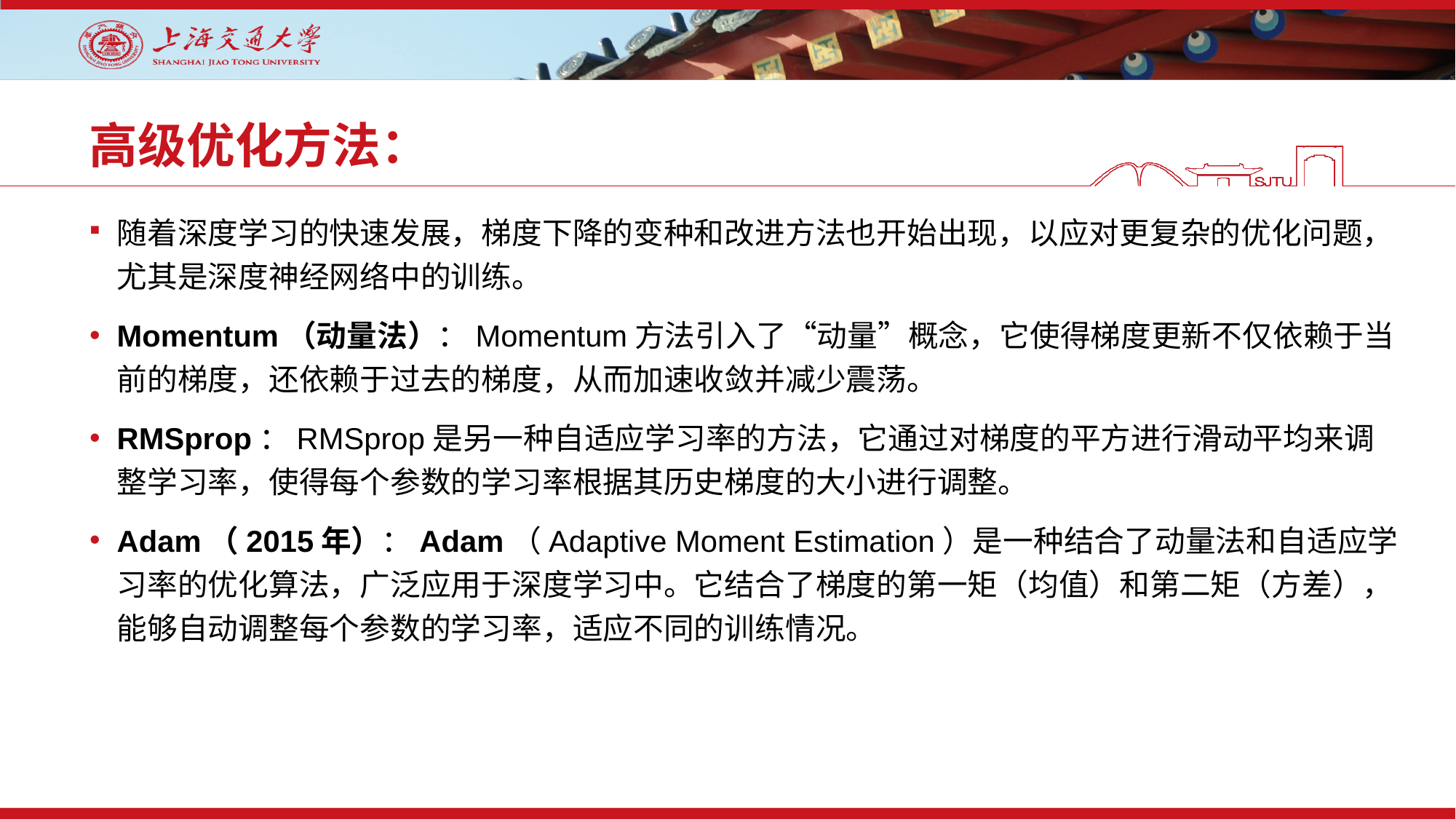

# 高级优化方法：
随着深度学习的快速发展，梯度下降的变种和改进方法也开始出现，以应对更复杂的优化问题，尤其是深度神经网络中的训练。
Momentum（动量法）：Momentum方法引入了“动量”概念，它使得梯度更新不仅依赖于当前的梯度，还依赖于过去的梯度，从而加速收敛并减少震荡。
RMSprop：RMSprop是另一种自适应学习率的方法，它通过对梯度的平方进行滑动平均来调整学习率，使得每个参数的学习率根据其历史梯度的大小进行调整。
Adam（2015年）：Adam（Adaptive Moment Estimation）是一种结合了动量法和自适应学习率的优化算法，广泛应用于深度学习中。它结合了梯度的第一矩（均值）和第二矩（方差），能够自动调整每个参数的学习率，适应不同的训练情况。